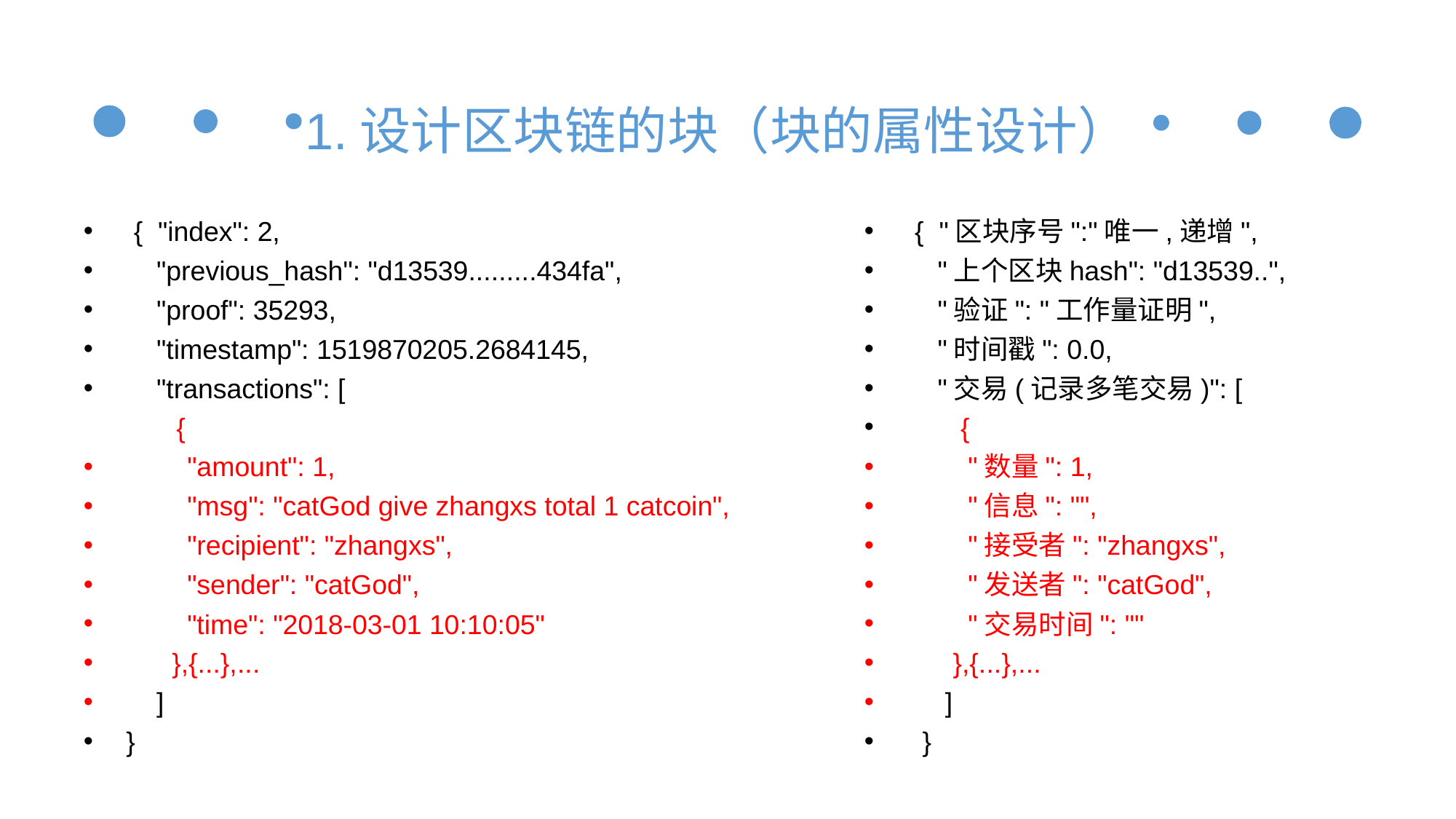

# 1.设计区块链的块（块的属性设计）
   {  "index": 2,
      "previous_hash": "d13539.........434fa",
      "proof": 35293,
      "timestamp": 1519870205.2684145,
      "transactions": [
     {
          "amount": 1,
          "msg": "catGod give zhangxs total 1 catcoin",
          "recipient": "zhangxs",
          "sender": "catGod",
          "time": "2018-03-01 10:10:05"
        },{...},...
      ]
  }
   {  "区块序号":"唯一,递增",
      "上个区块hash": "d13539..",
      "验证": "工作量证明",
      "时间戳": 0.0,
      "交易(记录多笔交易)": [
         {
          "数量": 1,
          "信息": "",
          "接受者": "zhangxs",
          "发送者": "catGod",
          "交易时间": ""
        },{...},...
       ]
    }